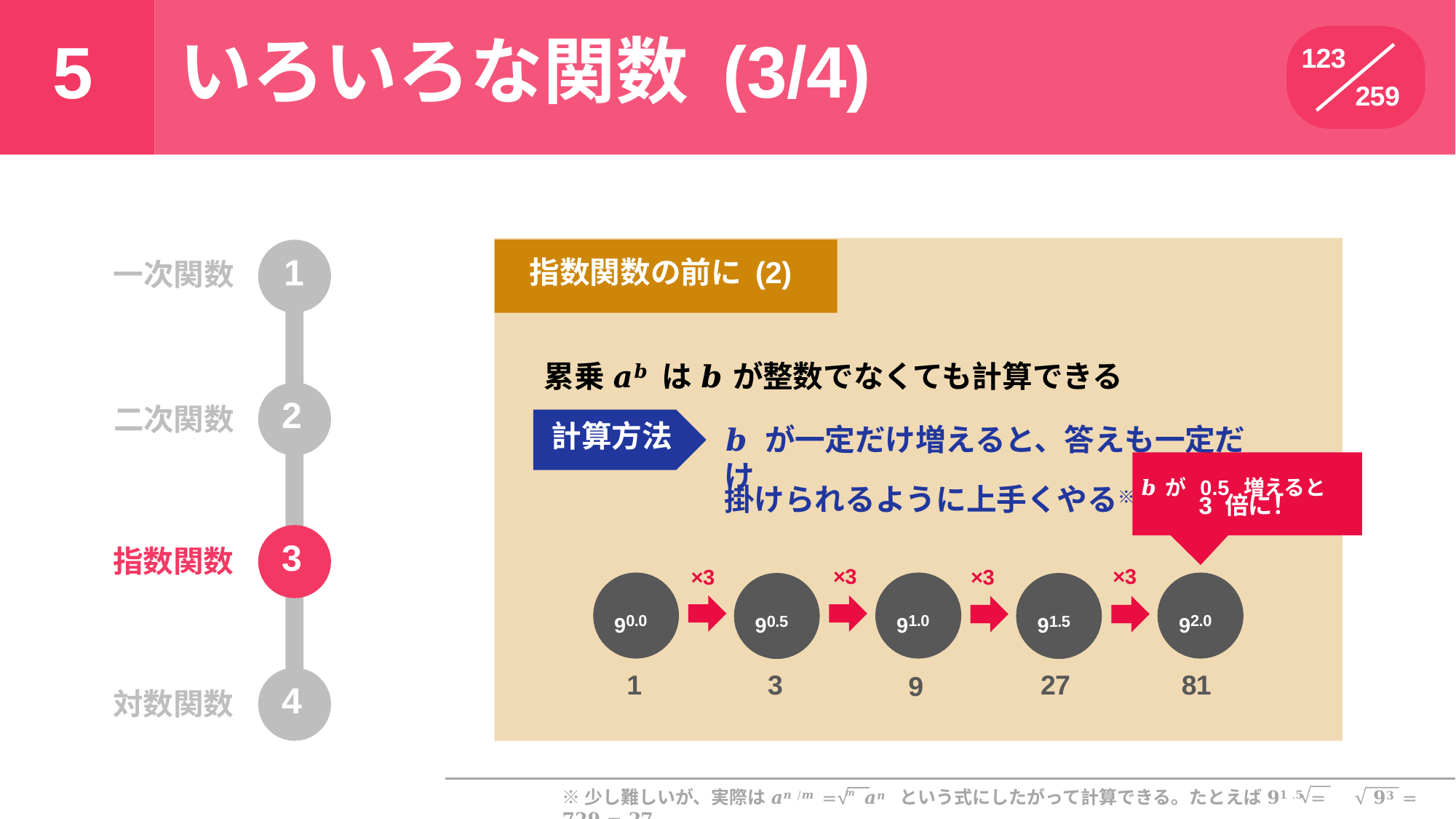

いろいろな関数 (3/4)
# 5
123
259

一次関数	1
指数関数の前に (2)
累乗 𝒂𝒃 は 𝒃 が整数でなくても計算できる
2
二次関数

計算方法
𝒃 が一定だけ増えると、答えも一定だけ

掛けられるように上手くやる※ 𝒃 が 0.5 増えると
3 倍に！

3
指数関数
×3
×3
×3
×3

90.0
91.0
92.0
90.5
91.5

27
81
1
3
9

4
対数関数

※少し難しいが、実際は 𝒂𝒏/𝒎 = 𝒎 𝒂𝒏 という式にしたがって計算できる。たとえば 𝟗𝟏.𝟓 =	𝟗𝟑 =	𝟕𝟐𝟗 = 𝟐𝟕